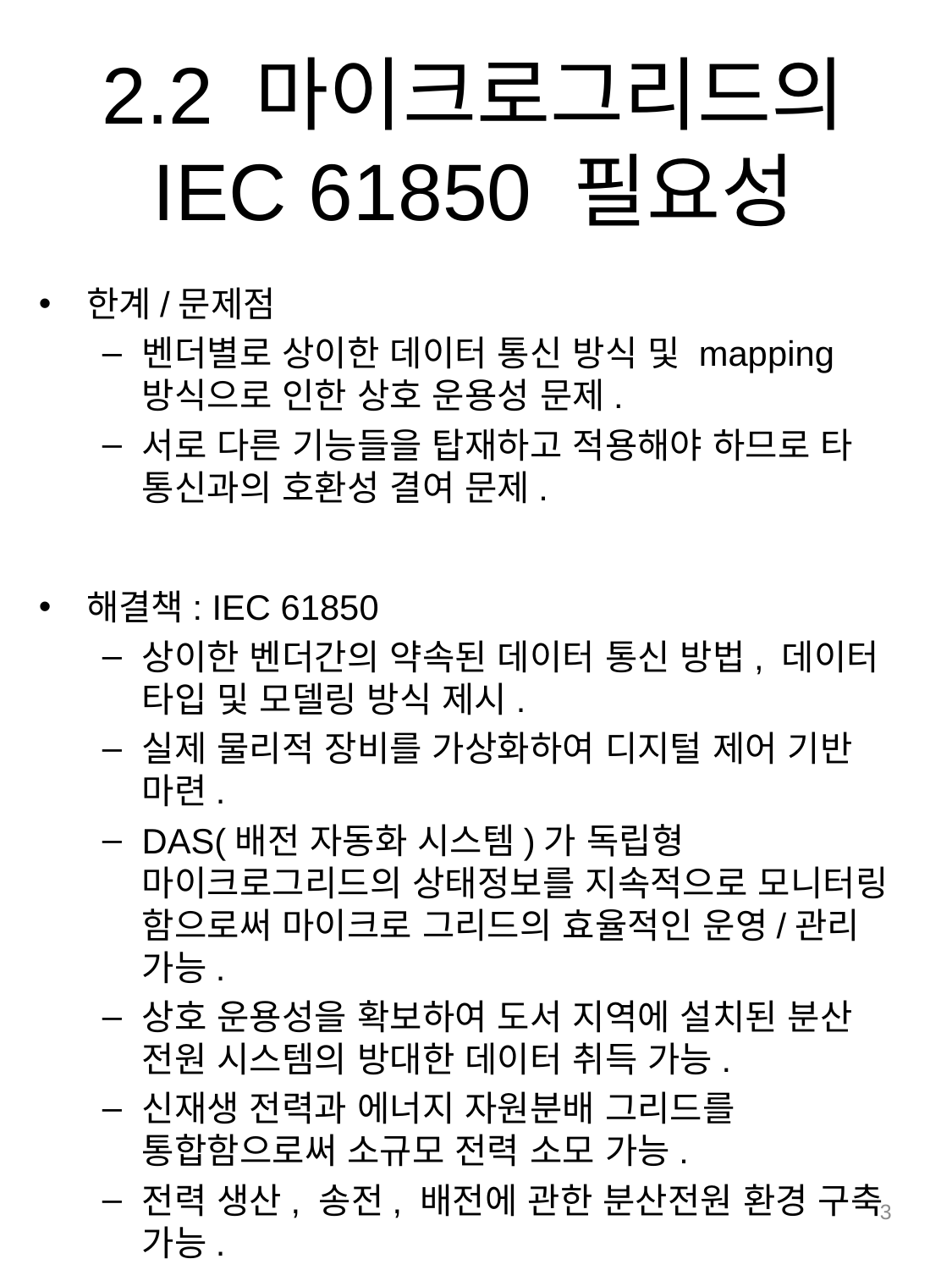

# 2.2 마이크로그리드의 IEC 61850 필요성

한계/문제점
벤더별로 상이한 데이터 통신 방식 및 mapping 방식으로 인한 상호 운용성 문제.
서로 다른 기능들을 탑재하고 적용해야 하므로 타 통신과의 호환성 결여 문제.

해결책: IEC 61850
상이한 벤더간의 약속된 데이터 통신 방법, 데이터 타입 및 모델링 방식 제시.
실제 물리적 장비를 가상화하여 디지털 제어 기반 마련.
DAS(배전 자동화 시스템)가 독립형 마이크로그리드의 상태정보를 지속적으로 모니터링 함으로써 마이크로 그리드의 효율적인 운영/관리 가능.
상호 운용성을 확보하여 도서 지역에 설치된 분산 전원 시스템의 방대한 데이터 취득 가능.
신재생 전력과 에너지 자원분배 그리드를 통합함으로써 소규모 전력 소모 가능.
전력 생산, 송전, 배전에 관한 분산전원 환경 구축 가능.

3